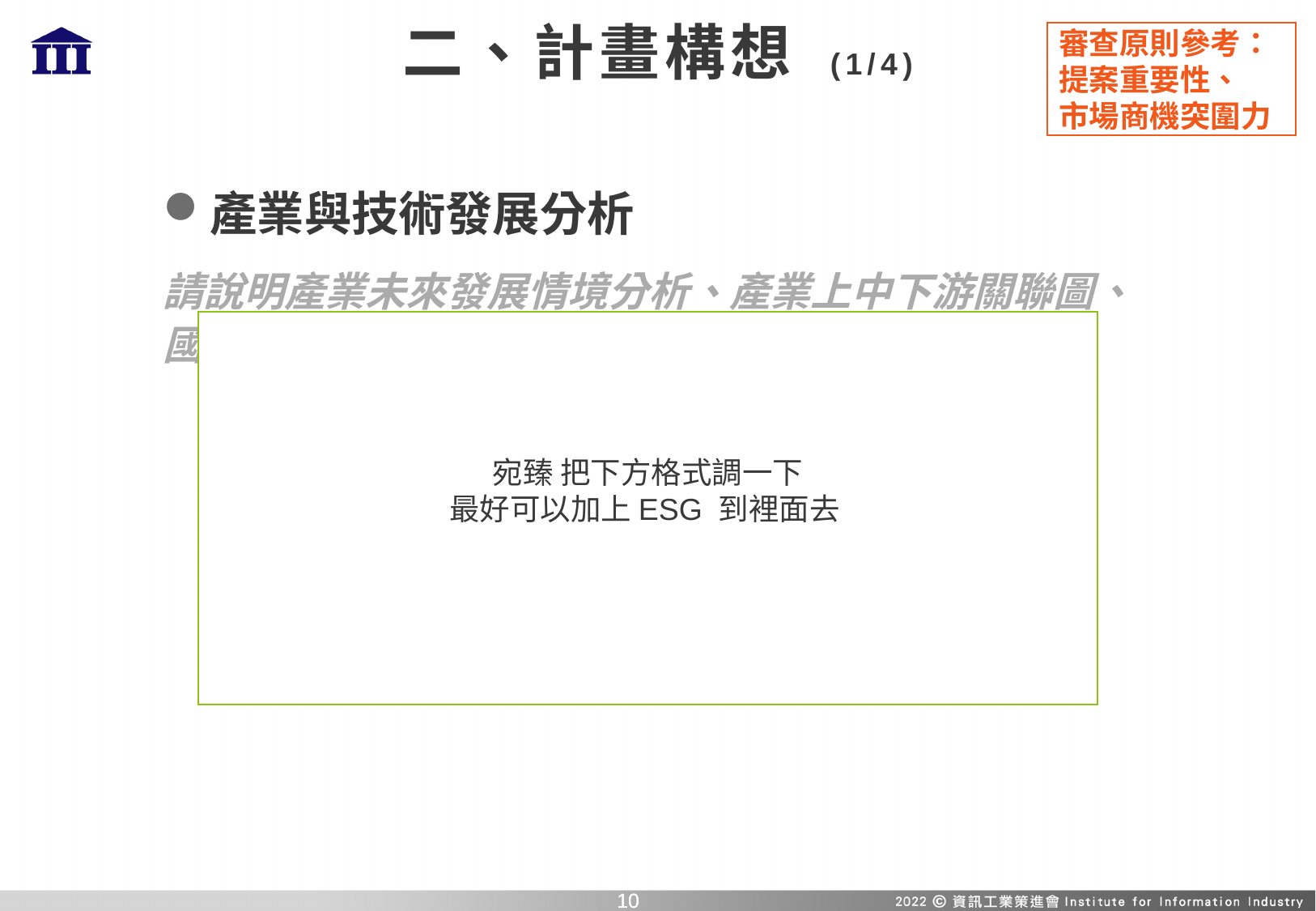

# 二、計畫構想 (1/4)
審查原則參考：
提案重要性、
市場商機突圍力
產業與技術發展分析
請說明產業未來發展情境分析、產業上中下游關聯圖、國內產業待解決的問題、產業競爭分析
宛臻 把下方格式調一下
最好可以加上ESG 到裡面去